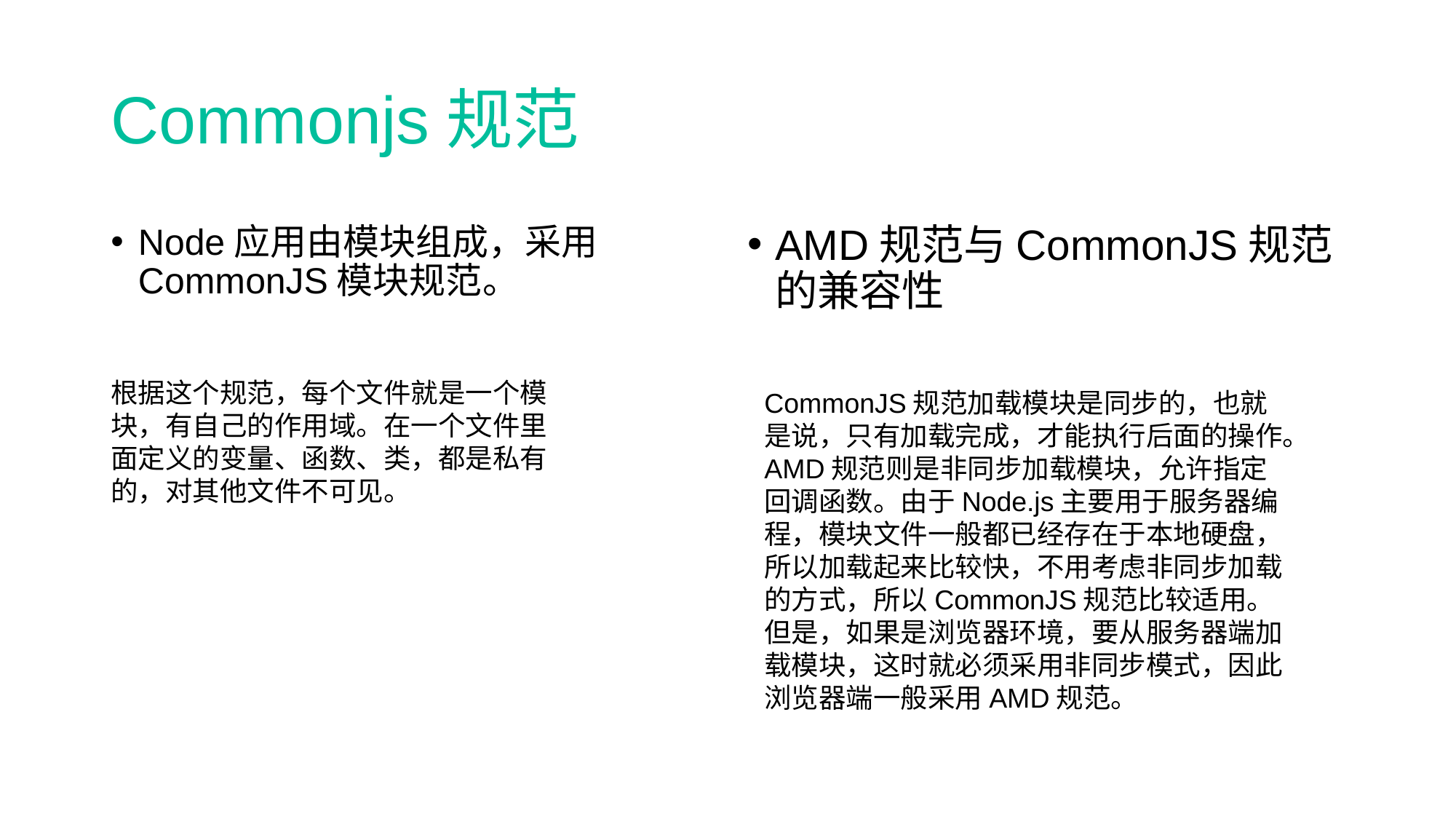

Commonjs规范
Node应用由模块组成，采用CommonJS模块规范。

AMD规范与CommonJS规范的兼容性

根据这个规范，每个文件就是一个模块，有自己的作用域。在一个文件里面定义的变量、函数、类，都是私有的，对其他文件不可见。

CommonJS规范加载模块是同步的，也就是说，只有加载完成，才能执行后面的操作。AMD规范则是非同步加载模块，允许指定回调函数。由于Node.js主要用于服务器编程，模块文件一般都已经存在于本地硬盘，所以加载起来比较快，不用考虑非同步加载的方式，所以CommonJS规范比较适用。但是，如果是浏览器环境，要从服务器端加载模块，这时就必须采用非同步模式，因此浏览器端一般采用AMD规范。